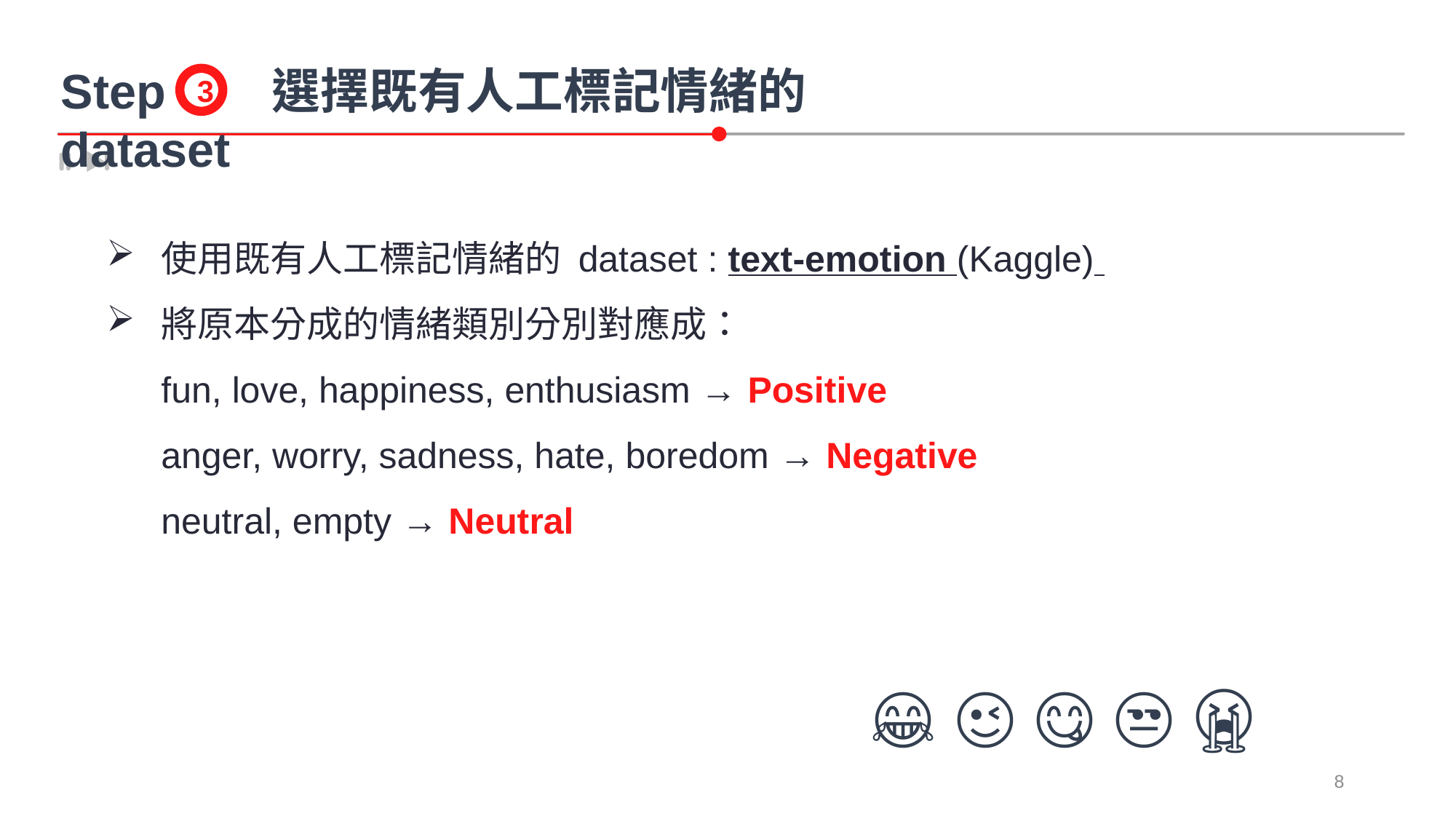

Step       選擇既有人工標記情緒的 dataset
3

使用既有人工標記情緒的 dataset : text-emotion (Kaggle)
將原本分成的情緒類別分別對應成：
fun, love, happiness, enthusiasm → Positive
anger, worry, sadness, hate, boredom → Negative
neutral, empty → Neutral
😂 😉 😋 😒 😭
8